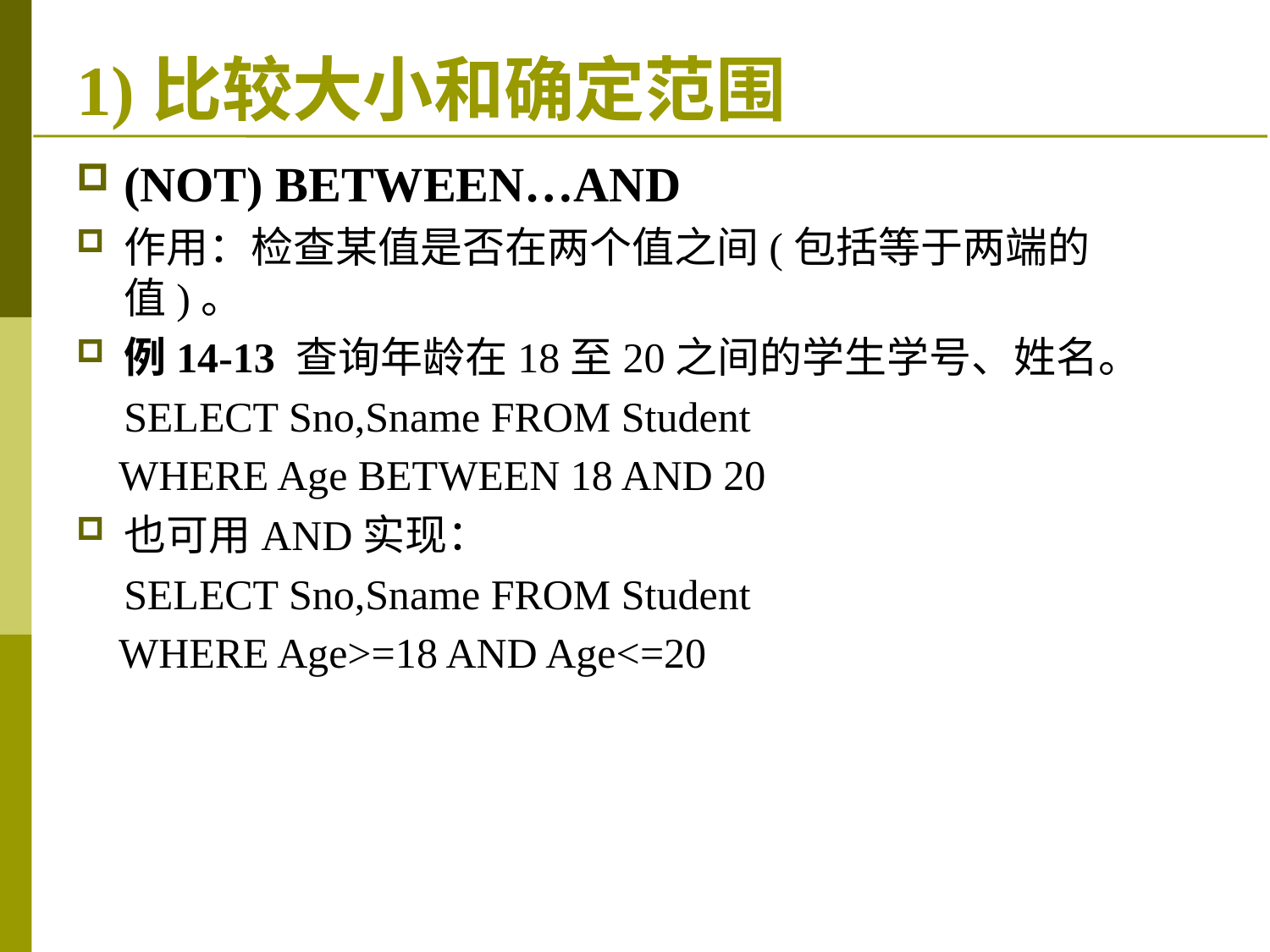

# 1)比较大小和确定范围
(NOT) BETWEEN…AND
作用：检查某值是否在两个值之间(包括等于两端的值)。
例14-13 查询年龄在18至20之间的学生学号、姓名。
	SELECT Sno,Sname FROM Student
    WHERE Age BETWEEN 18 AND 20
也可用AND实现：
	SELECT Sno,Sname FROM Student
    WHERE Age>=18 AND Age<=20